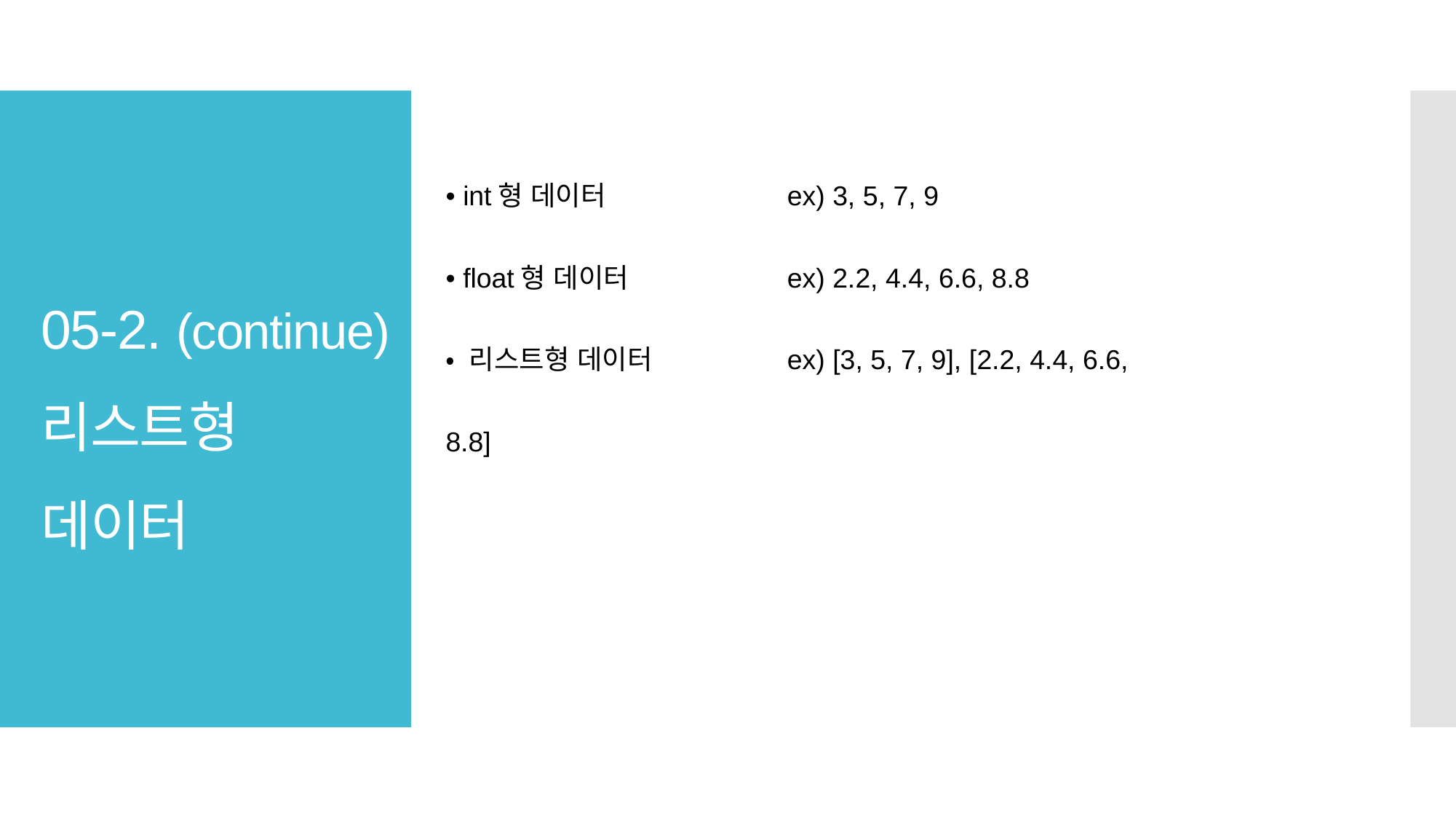

• int형 데이터 		 ex) 3, 5, 7, 9
• float형 데이터		 ex) 2.2, 4.4, 6.6, 8.8
• 리스트형 데이터		 ex) [3, 5, 7, 9], [2.2, 4.4, 6.6, 8.8]
# 05-2. (continue) 리스트형 데이터